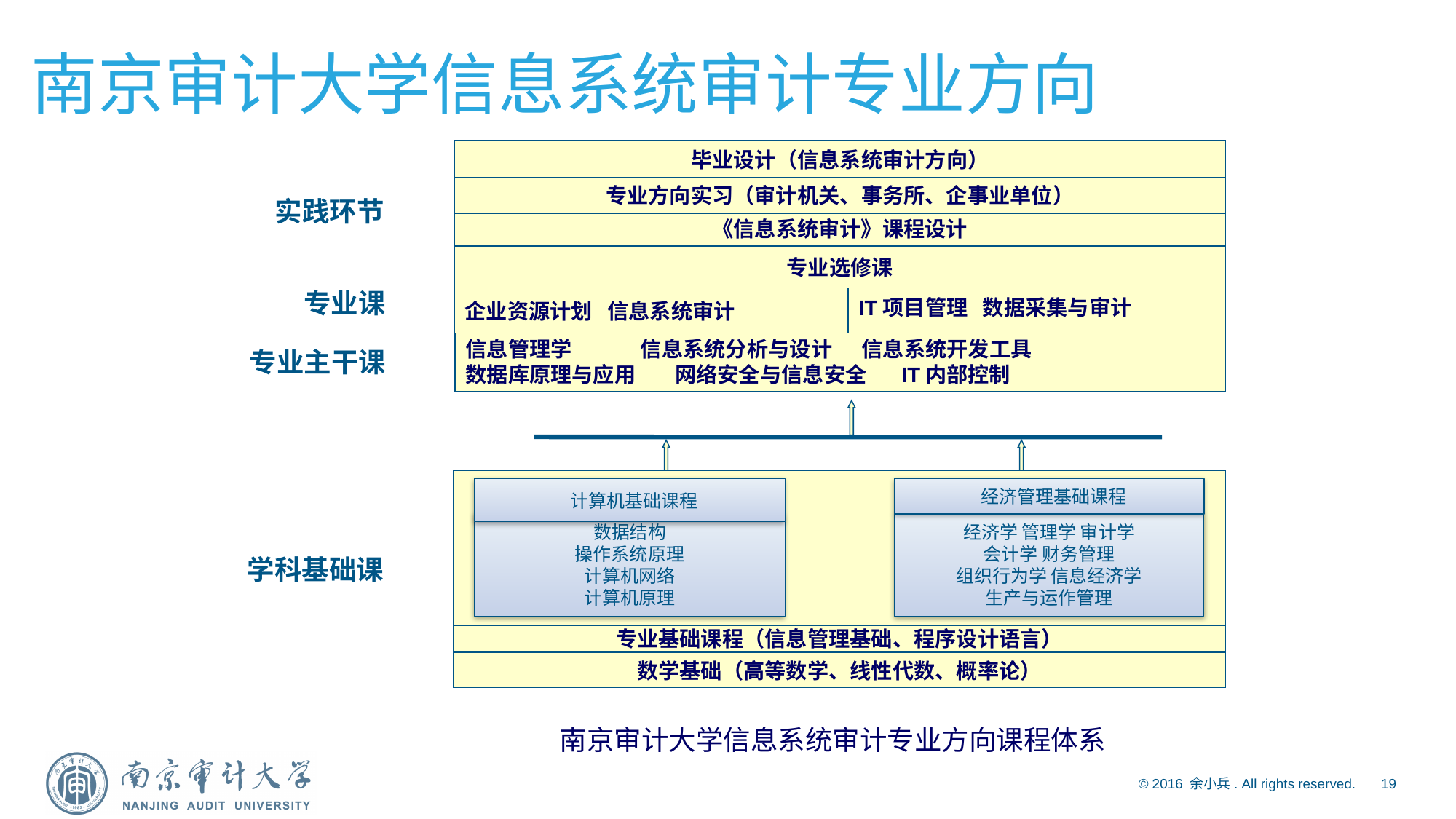

# 南京审计大学信息系统审计专业方向
毕业设计（信息系统审计方向）
专业方向实习（审计机关、事务所、企事业单位）
《信息系统审计》课程设计
实践环节
专业选修课
专业课
IT项目管理   数据采集与审计
企业资源计划   信息系统审计
信息管理学              信息系统分析与设计      信息系统开发工具
数据库原理与应用        网络安全与信息安全      IT内部控制
专业主干课

 计算机基础课程
 经济管理基础课程
数据结构
操作系统原理
计算机网络
计算机原理
经济学 管理学 审计学
会计学 财务管理
组织行为学 信息经济学
生产与运作管理
学科基础课
专业基础课程（信息管理基础、程序设计语言）
数学基础（高等数学、线性代数、概率论）
南京审计大学信息系统审计专业方向课程体系